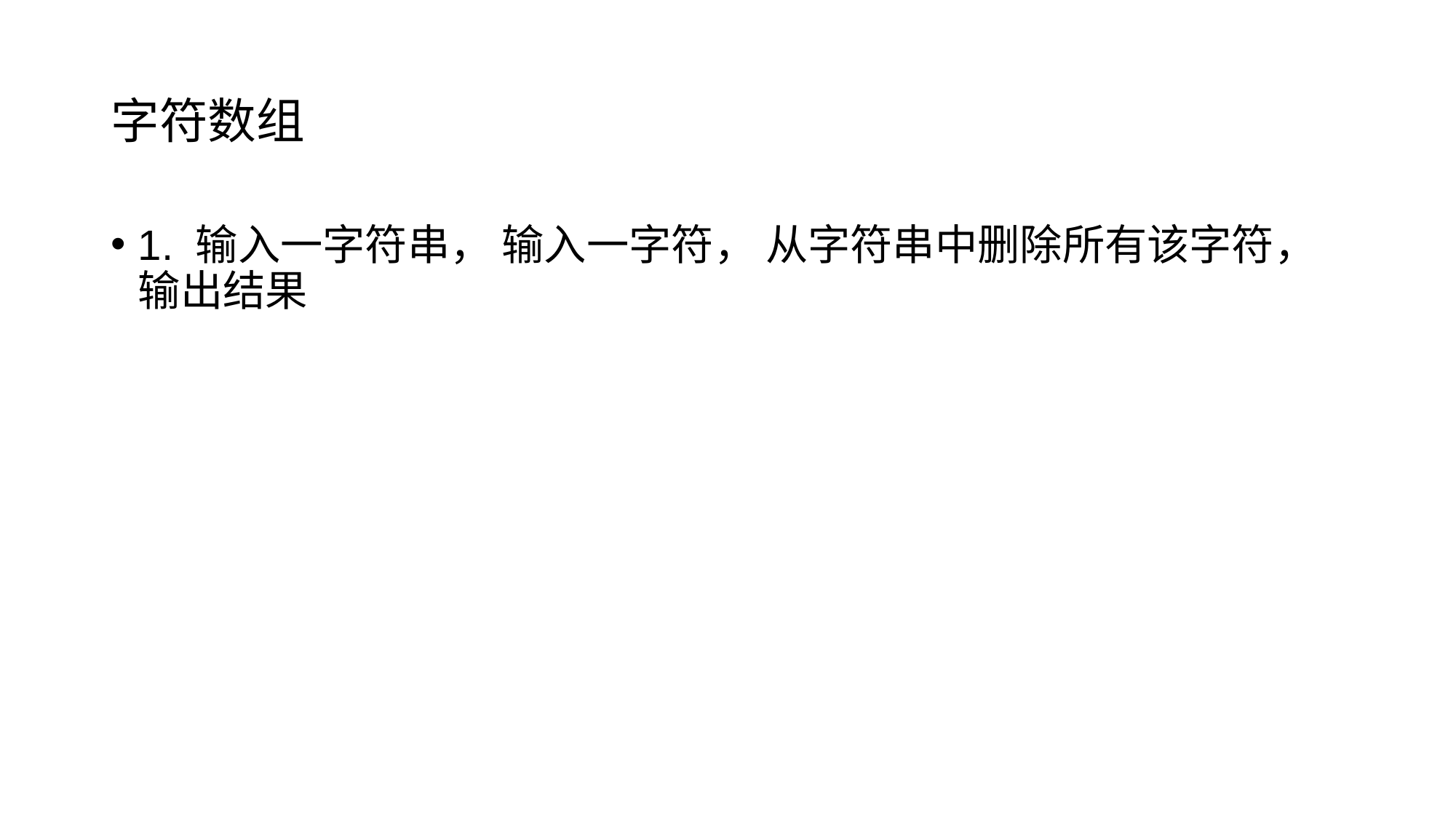

# 字符数组
1. 输入一字符串， 输入一字符， 从字符串中删除所有该字符， 输出结果